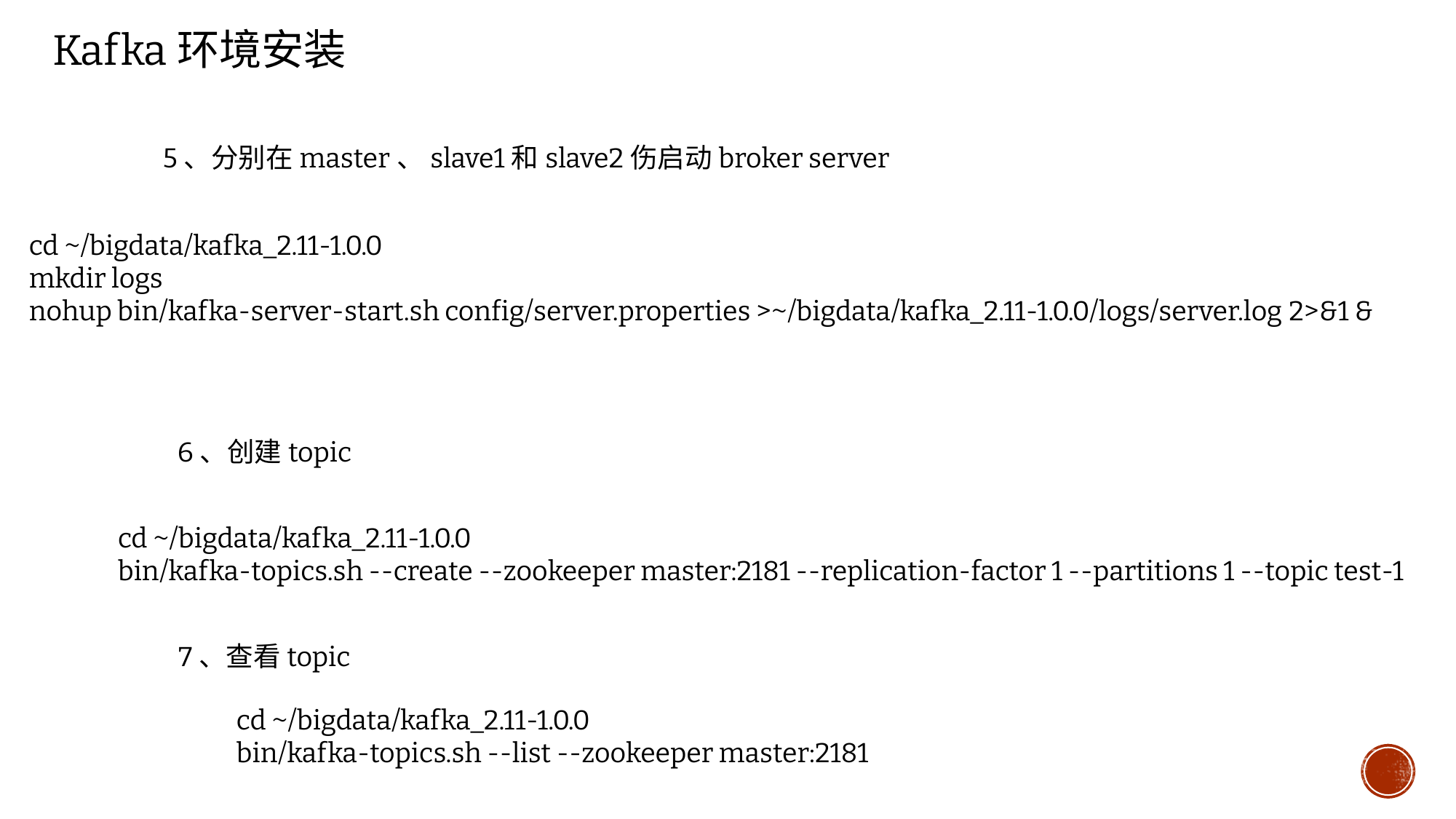

Kafka环境安装
5、分别在master、slave1和slave2伤启动broker server
cd ~/bigdata/kafka_2.11-1.0.0
mkdir logs
nohup bin/kafka-server-start.sh config/server.properties >~/bigdata/kafka_2.11-1.0.0/logs/server.log 2>&1 &
6、创建topic
cd ~/bigdata/kafka_2.11-1.0.0
bin/kafka-topics.sh --create --zookeeper master:2181 --replication-factor 1 --partitions 1 --topic test-1
7、查看topic
cd ~/bigdata/kafka_2.11-1.0.0
bin/kafka-topics.sh --list --zookeeper master:2181